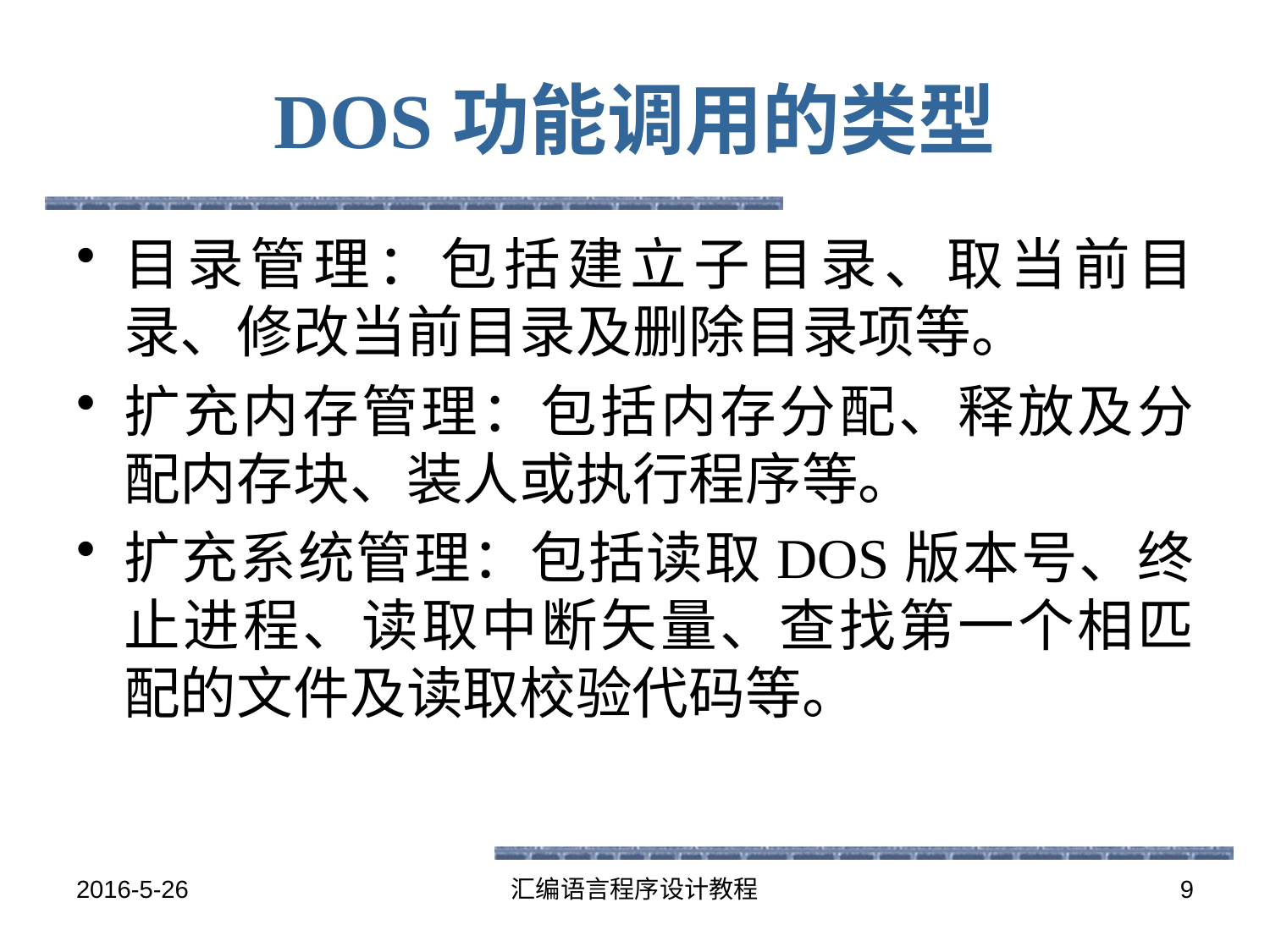

# DOS功能调用的类型
目录管理：包括建立子目录、取当前目录、修改当前目录及删除目录项等。
扩充内存管理：包括内存分配、释放及分配内存块、装人或执行程序等。
扩充系统管理：包括读取DOS版本号、终止进程、读取中断矢量、查找第一个相匹配的文件及读取校验代码等。
2016-5-26
汇编语言程序设计教程
9